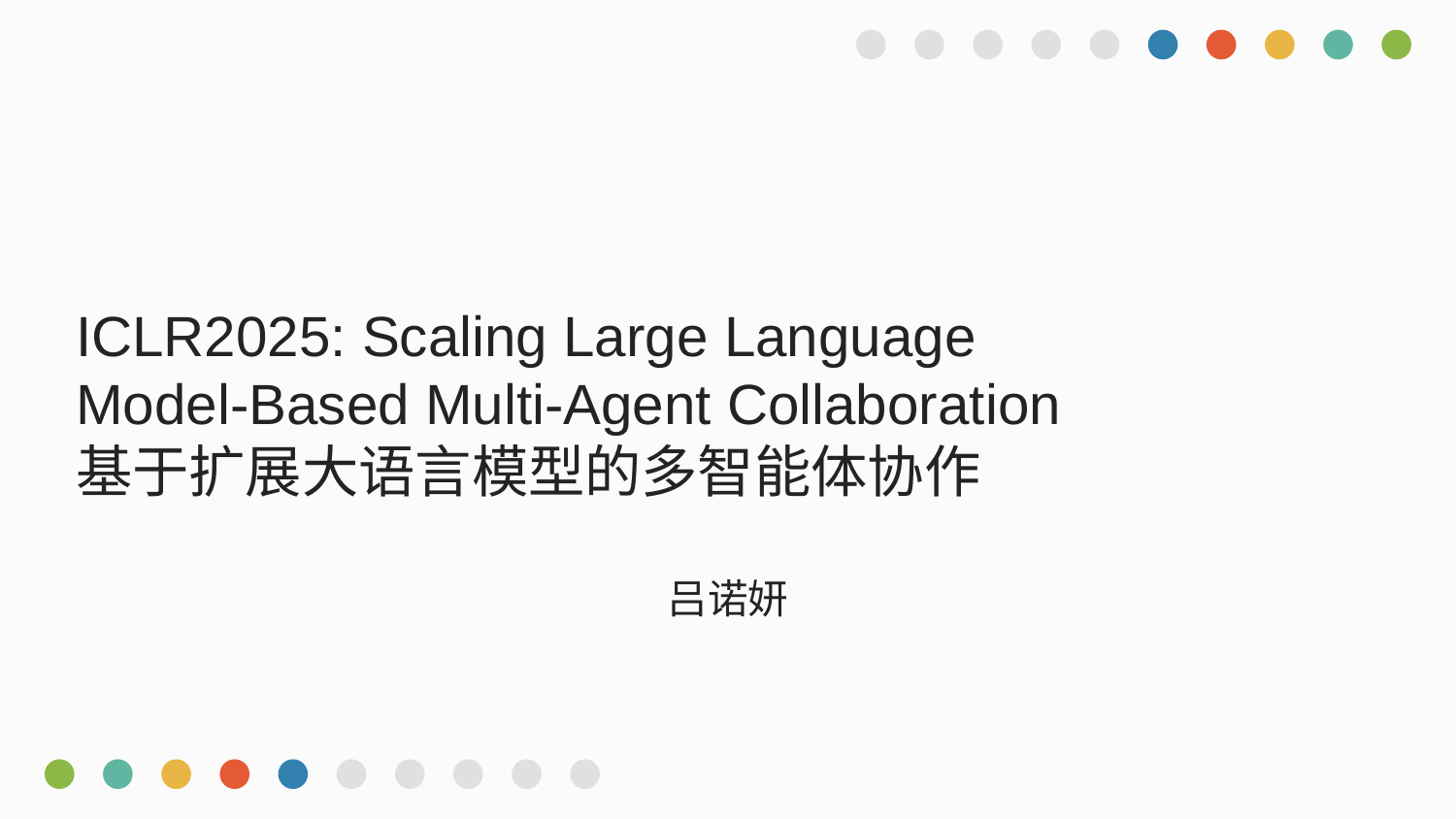

# ICLR2025: Scaling Large Language Model-Based Multi-Agent Collaboration 基于扩展大语言模型的多智能体协作
吕诺妍